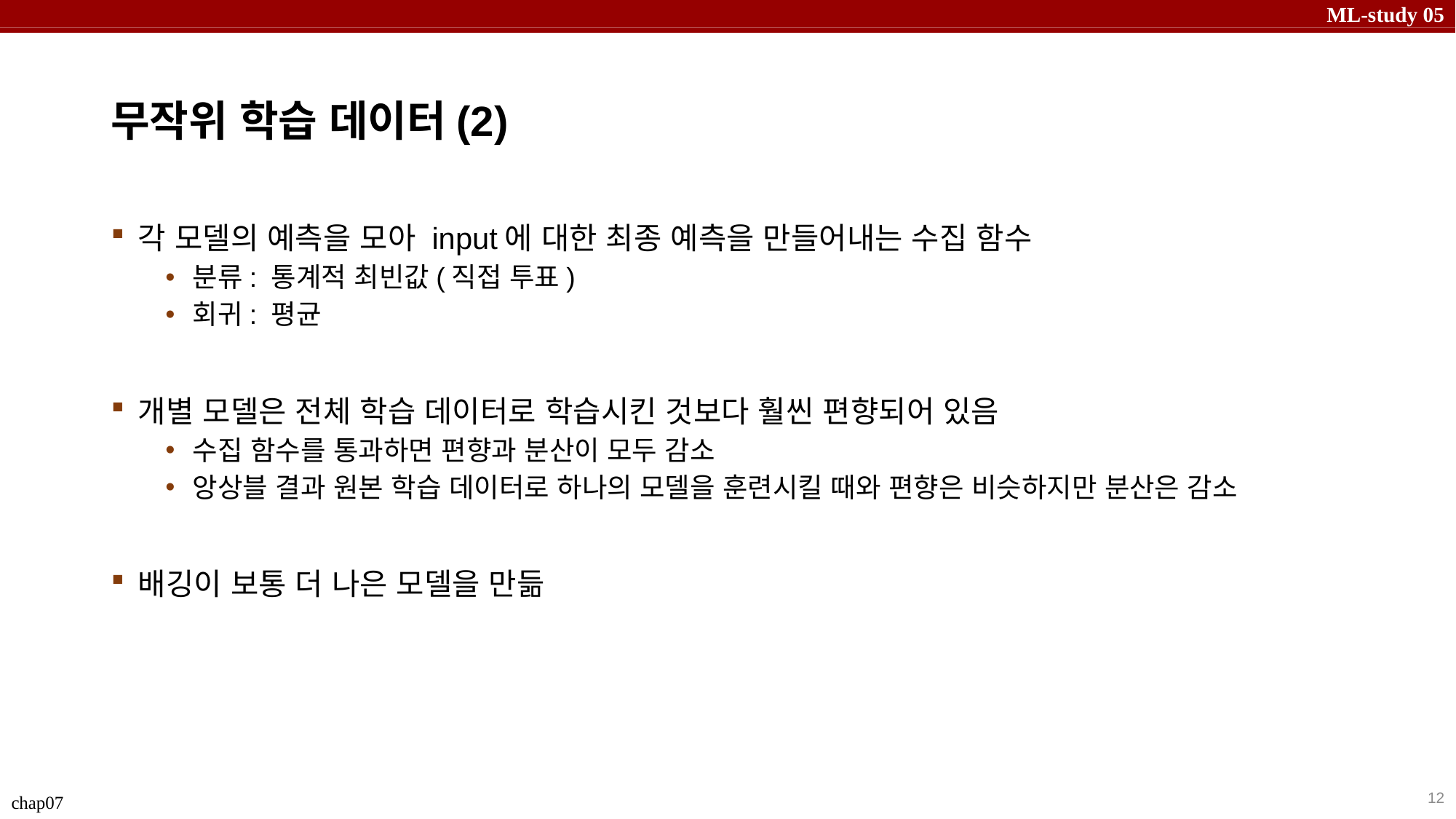

# 무작위 학습 데이터(2)
각 모델의 예측을 모아 input에 대한 최종 예측을 만들어내는 수집 함수
분류: 통계적 최빈값(직접 투표)
회귀: 평균

개별 모델은 전체 학습 데이터로 학습시킨 것보다 훨씬 편향되어 있음
수집 함수를 통과하면 편향과 분산이 모두 감소
앙상블 결과 원본 학습 데이터로 하나의 모델을 훈련시킬 때와 편향은 비슷하지만 분산은 감소

배깅이 보통 더 나은 모델을 만듦
12